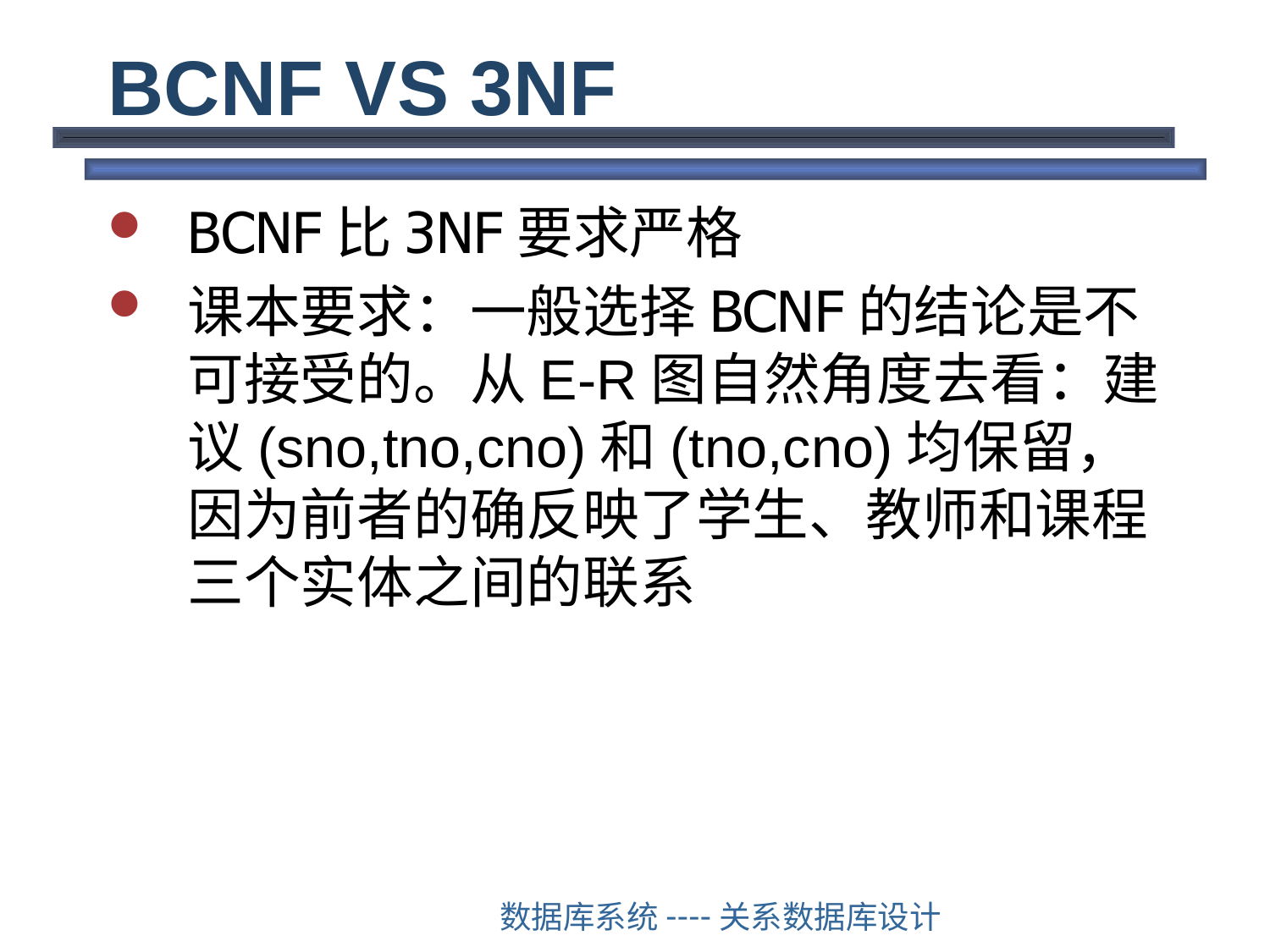

# BCNF VS 3NF
BCNF比3NF要求严格
课本要求：一般选择BCNF的结论是不可接受的。从E-R图自然角度去看：建议(sno,tno,cno)和(tno,cno)均保留，因为前者的确反映了学生、教师和课程三个实体之间的联系
数据库系统----关系数据库设计